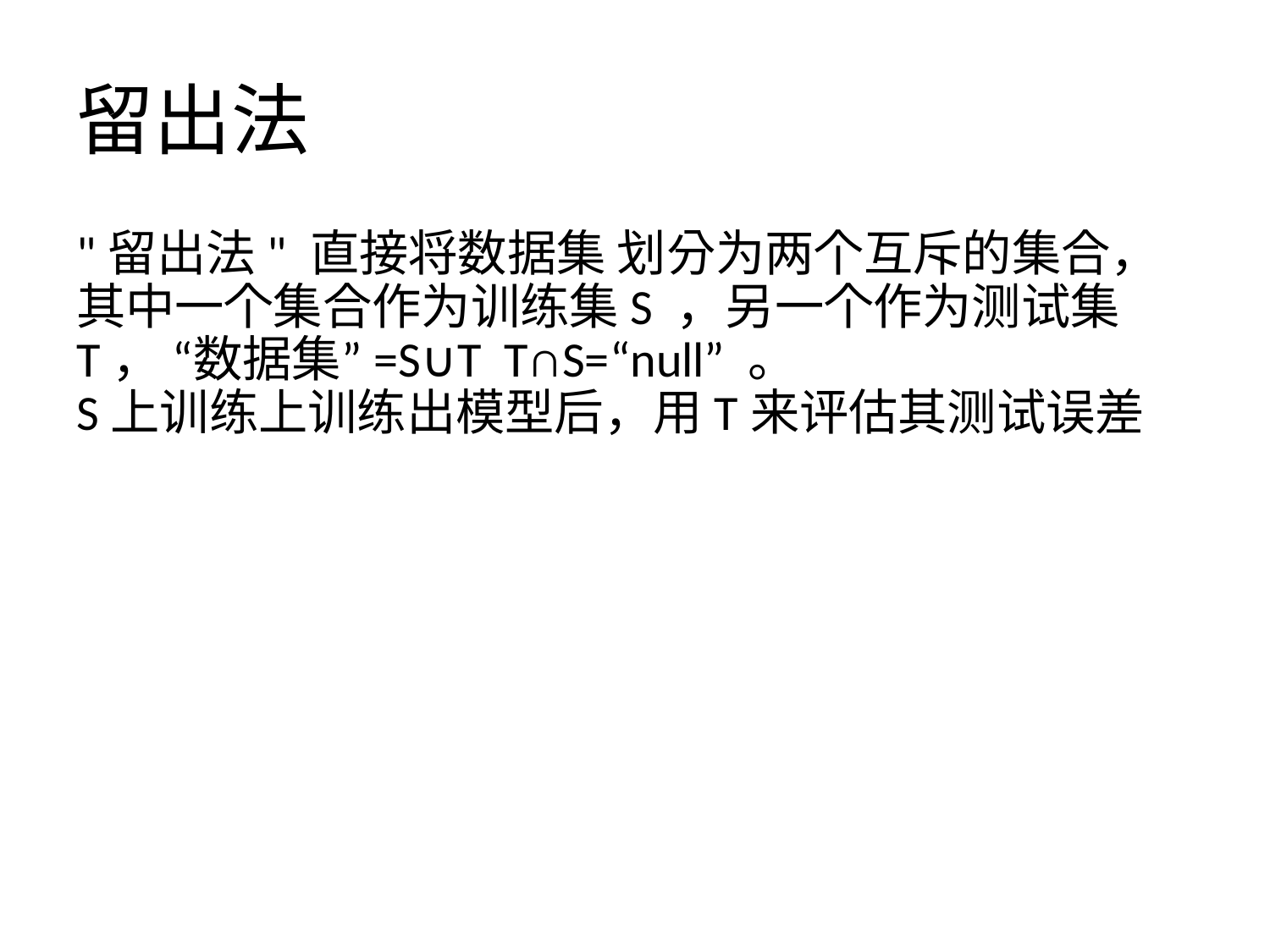

# 留出法
"留出法" 直接将数据集 划分为两个互斥的集合，其中一个集合作为训练集S ，另一个作为测试集 T， “数据集”=S∪T  T∩S=“null” 。
S上训练上训练出模型后，用T来评估其测试误差